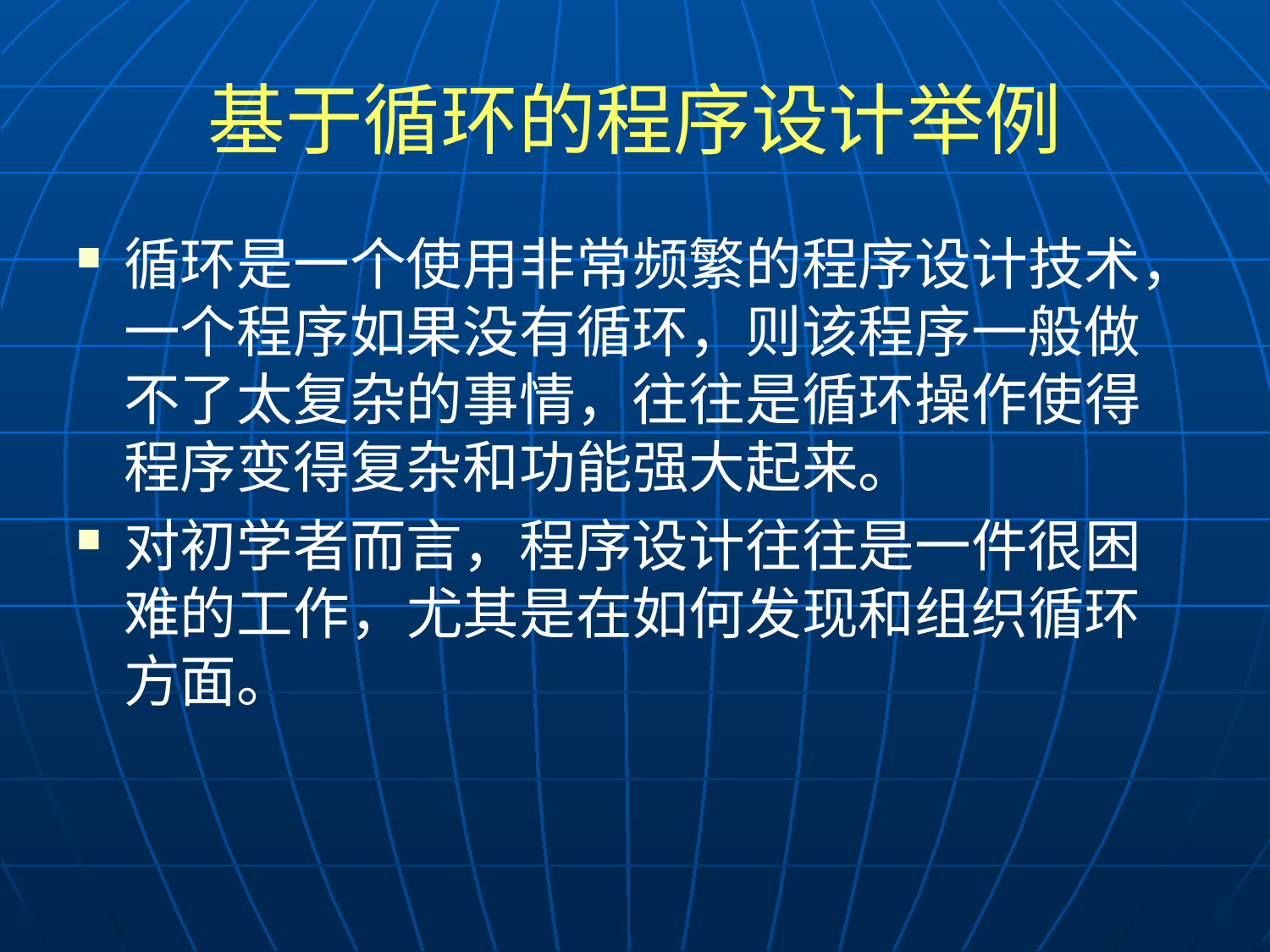

# 基于循环的程序设计举例
循环是一个使用非常频繁的程序设计技术，一个程序如果没有循环，则该程序一般做不了太复杂的事情，往往是循环操作使得程序变得复杂和功能强大起来。
对初学者而言，程序设计往往是一件很困难的工作，尤其是在如何发现和组织循环方面。